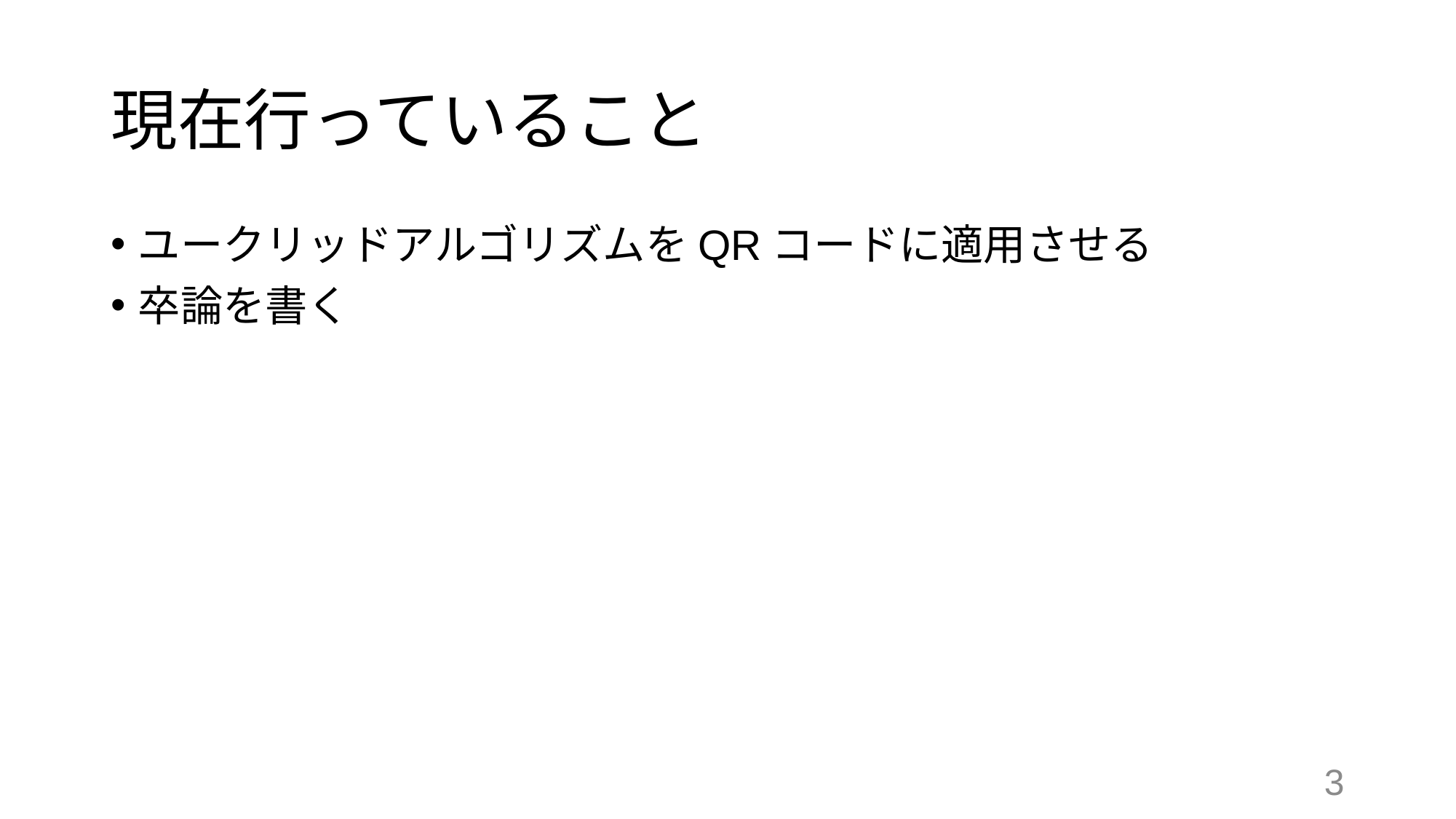

# 現在行っていること
ユークリッドアルゴリズムをQRコードに適用させる
卒論を書く
3